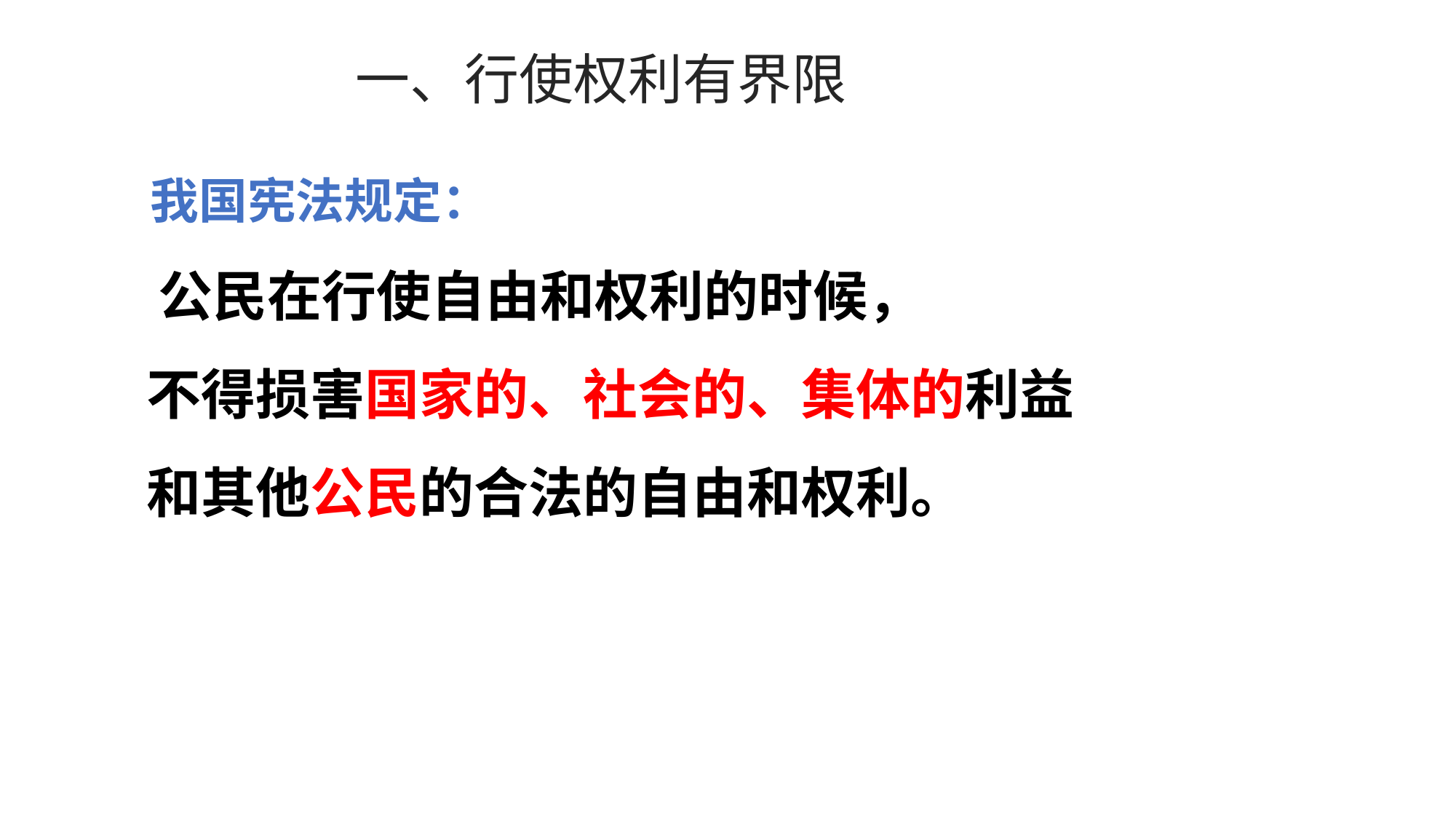

一、行使权利有界限
    我国宪法规定：
     公民在行使自由和权利的时候，
  不得损害国家的、社会的、集体的利益
  和其他公民的合法的自由和权利。